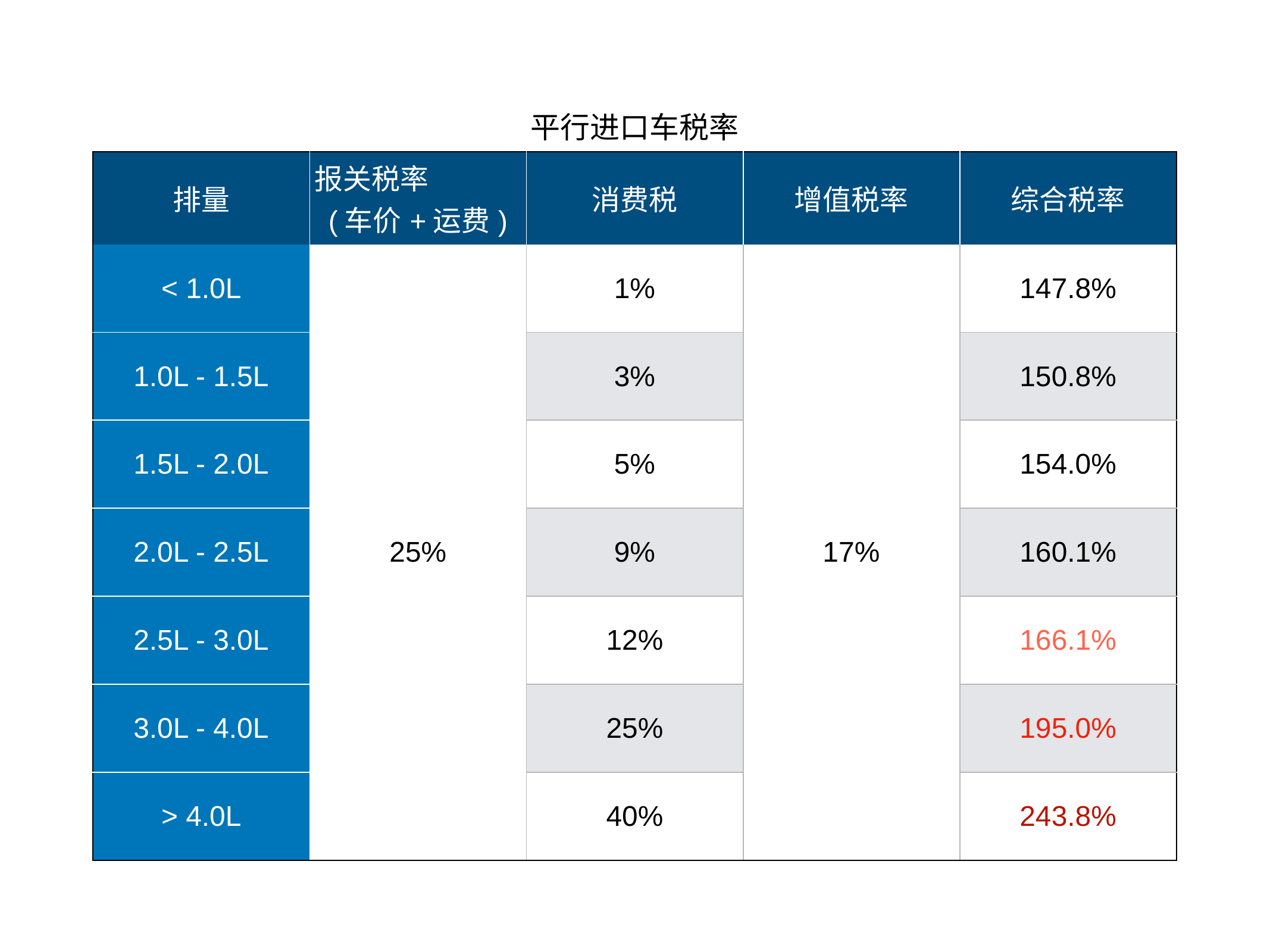

| 平行进口车税率 |  |  |  |  |
| --- | --- | --- | --- | --- |
| 排量 | 报关税率 (车价+运费) | 消费税 | 增值税率 | 综合税率 |
| < 1.0L | 25% | 1% | 17% | 147.8% |
| 1.0L - 1.5L |  | 3% |  | 150.8% |
| 1.5L - 2.0L |  | 5% |  | 154.0% |
| 2.0L - 2.5L |  | 9% |  | 160.1% |
| 2.5L - 3.0L |  | 12% |  | 166.1% |
| 3.0L - 4.0L |  | 25% |  | 195.0% |
| > 4.0L |  | 40% |  | 243.8% |